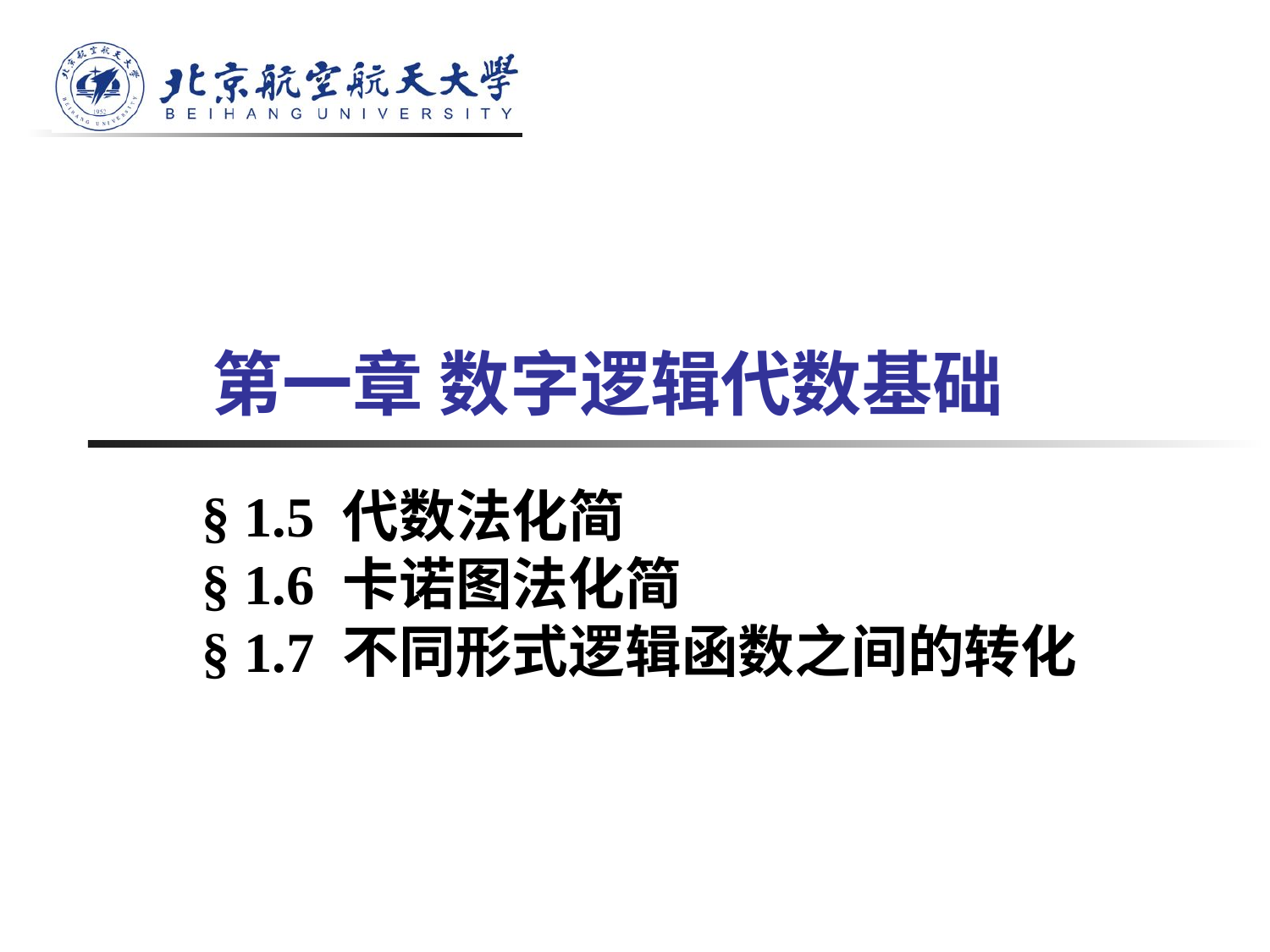

# 第一章 数字逻辑代数基础
§ 1.5 代数法化简
§ 1.6 卡诺图法化简
§ 1.7 不同形式逻辑函数之间的转化